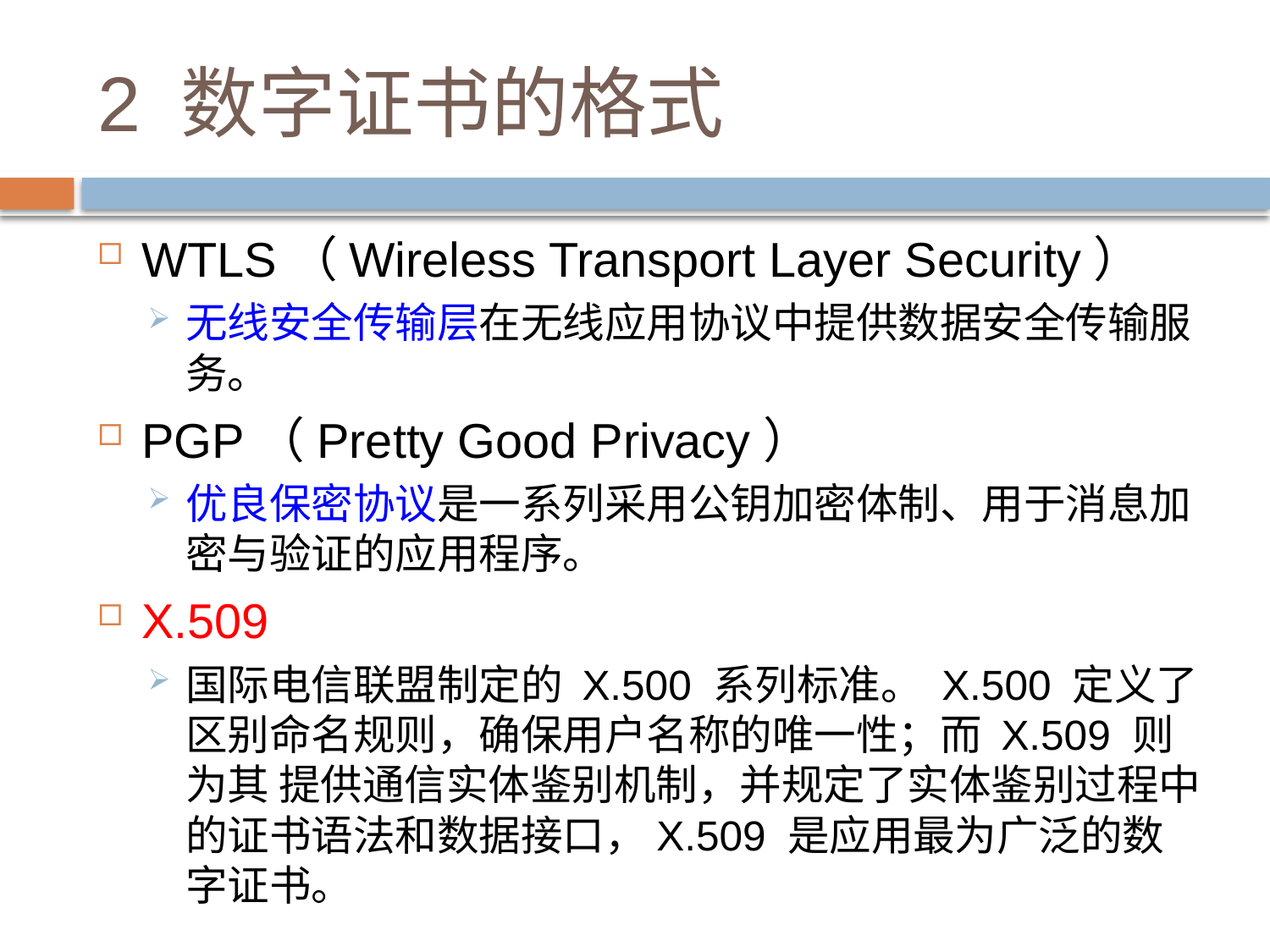

# 2 数字证书的格式
WTLS（Wireless Transport Layer Security）
无线安全传输层在无线应用协议中提供数据安全传输服务。
PGP（Pretty Good Privacy）
优良保密协议是一系列采用公钥加密体制、用于消息加密与验证的应用程序。
X.509
国际电信联盟制定的 X.500 系列标准。 X.500 定义了区别命名规则，确保用户名称的唯一性；而 X.509 则为其 提供通信实体鉴别机制，并规定了实体鉴别过程中的证书语法和数据接口，X.509 是应用最为广泛的数字证书。